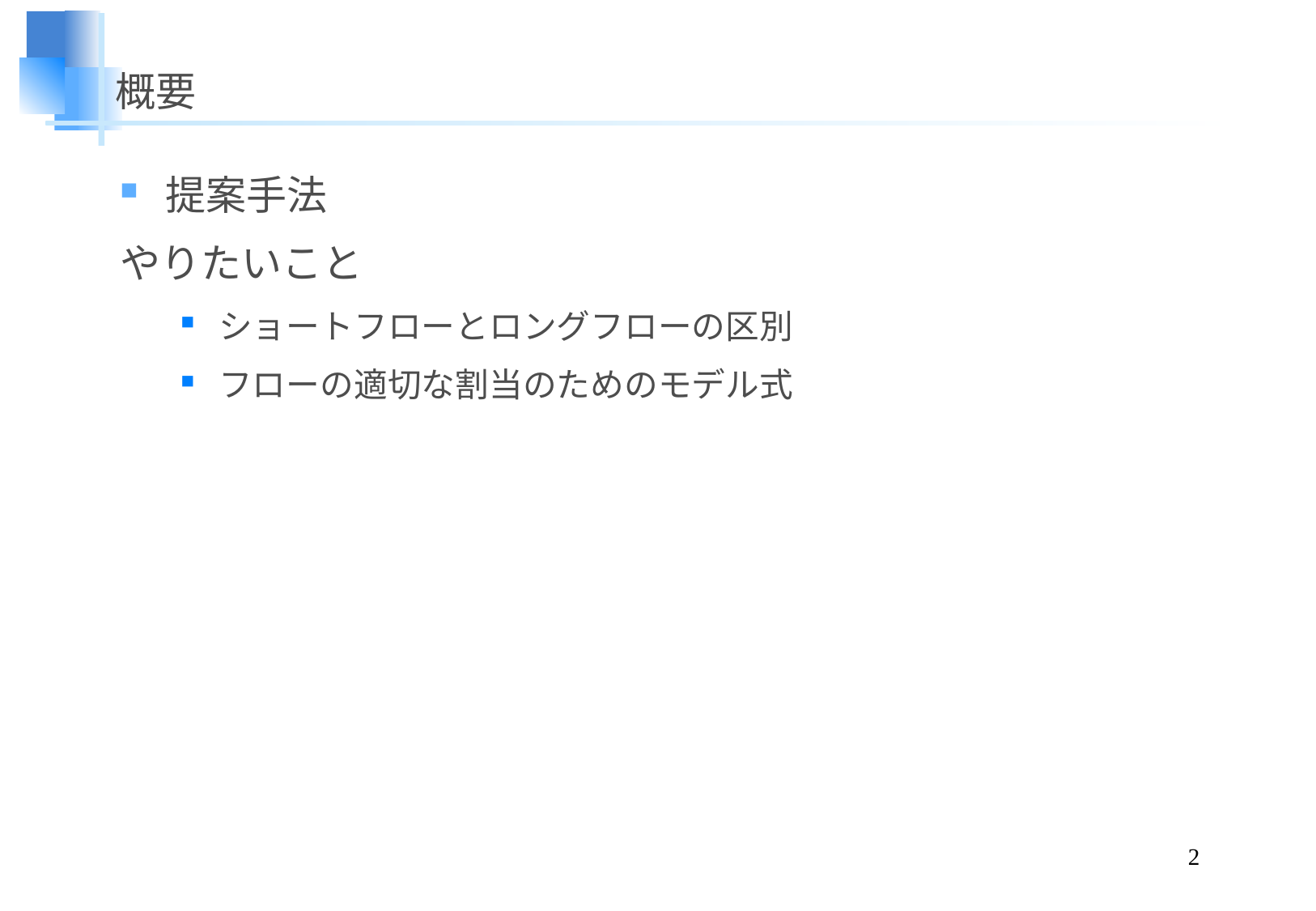

# 概要
提案手法
やりたいこと
ショートフローとロングフローの区別
フローの適切な割当のためのモデル式
2